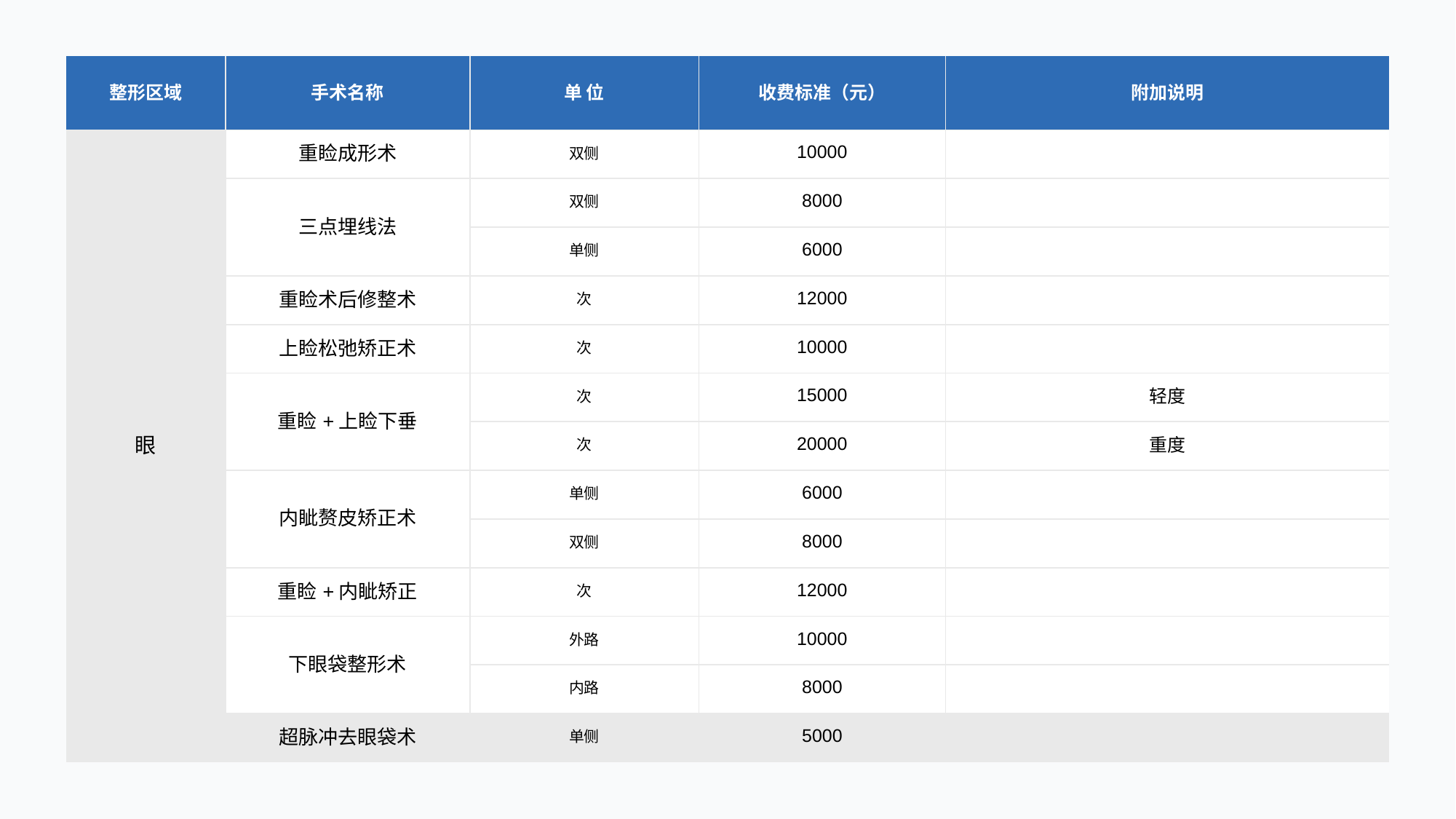

| 整形区域 | 手术名称 | 单 位 | 收费标准（元） | 附加说明 |
| --- | --- | --- | --- | --- |
| 眼 | 重睑成形术 | 双侧 | 10000 |  |
|  | 三点埋线法 | 双侧 | 8000 |  |
|  |  | 单侧 | 6000 |  |
|  | 重睑术后修整术 | 次 | 12000 |  |
|  | 上睑松弛矫正术 | 次 | 10000 |  |
|  | 重睑+上睑下垂 | 次 | 15000 | 轻度 |
|  |  | 次 | 20000 | 重度 |
|  | 内眦赘皮矫正术 | 单侧 | 6000 |  |
|  |  | 双侧 | 8000 |  |
|  | 重睑+内眦矫正 | 次 | 12000 |  |
|  | 下眼袋整形术 | 外路 | 10000 |  |
|  |  | 内路 | 8000 |  |
|  | 超脉冲去眼袋术 | 单侧 | 5000 |  |